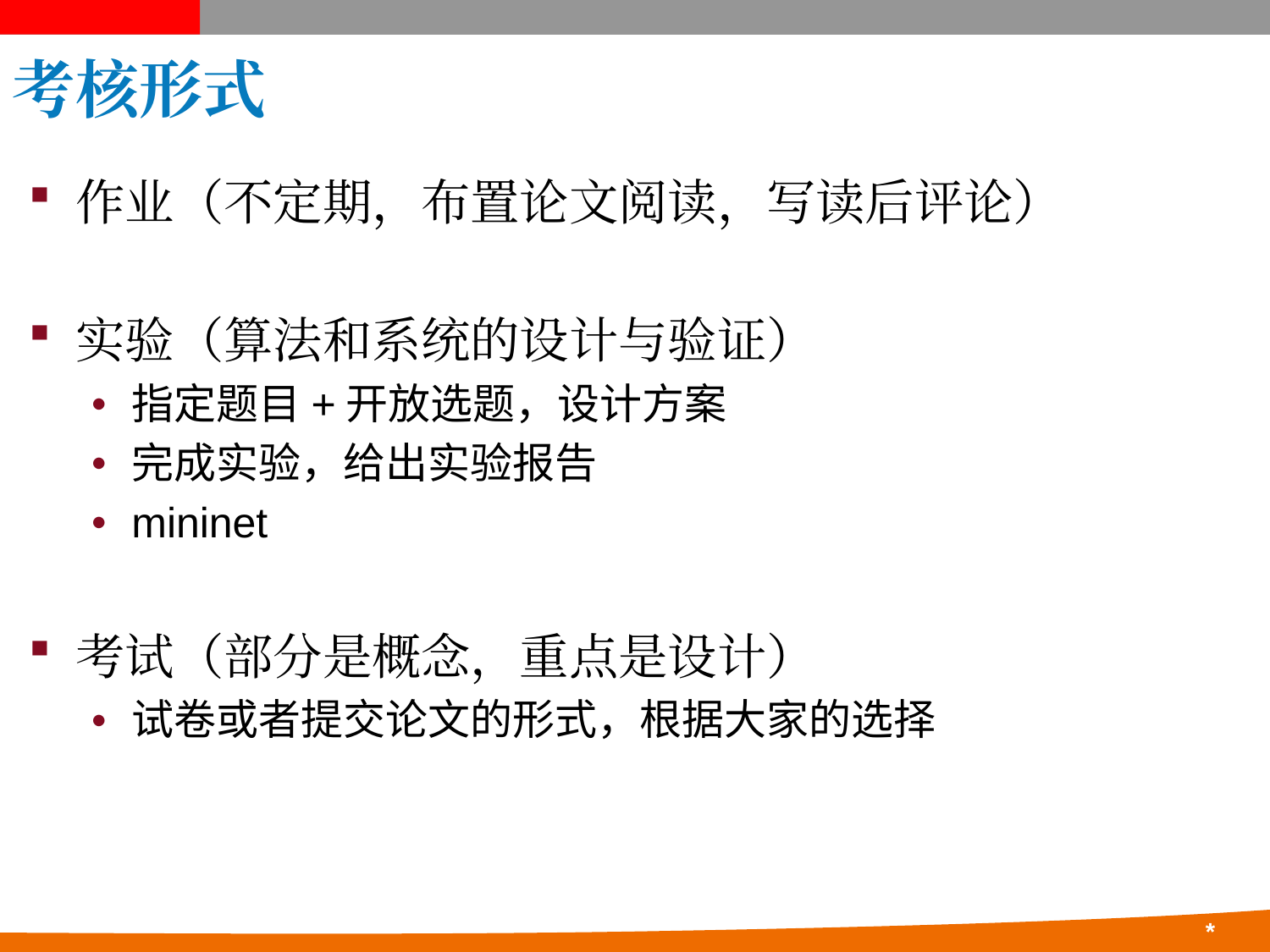

# 考核形式
作业（不定期，布置论文阅读，写读后评论）

实验（算法和系统的设计与验证）
指定题目+开放选题，设计方案
完成实验，给出实验报告
mininet

考试（部分是概念，重点是设计）
试卷或者提交论文的形式，根据大家的选择